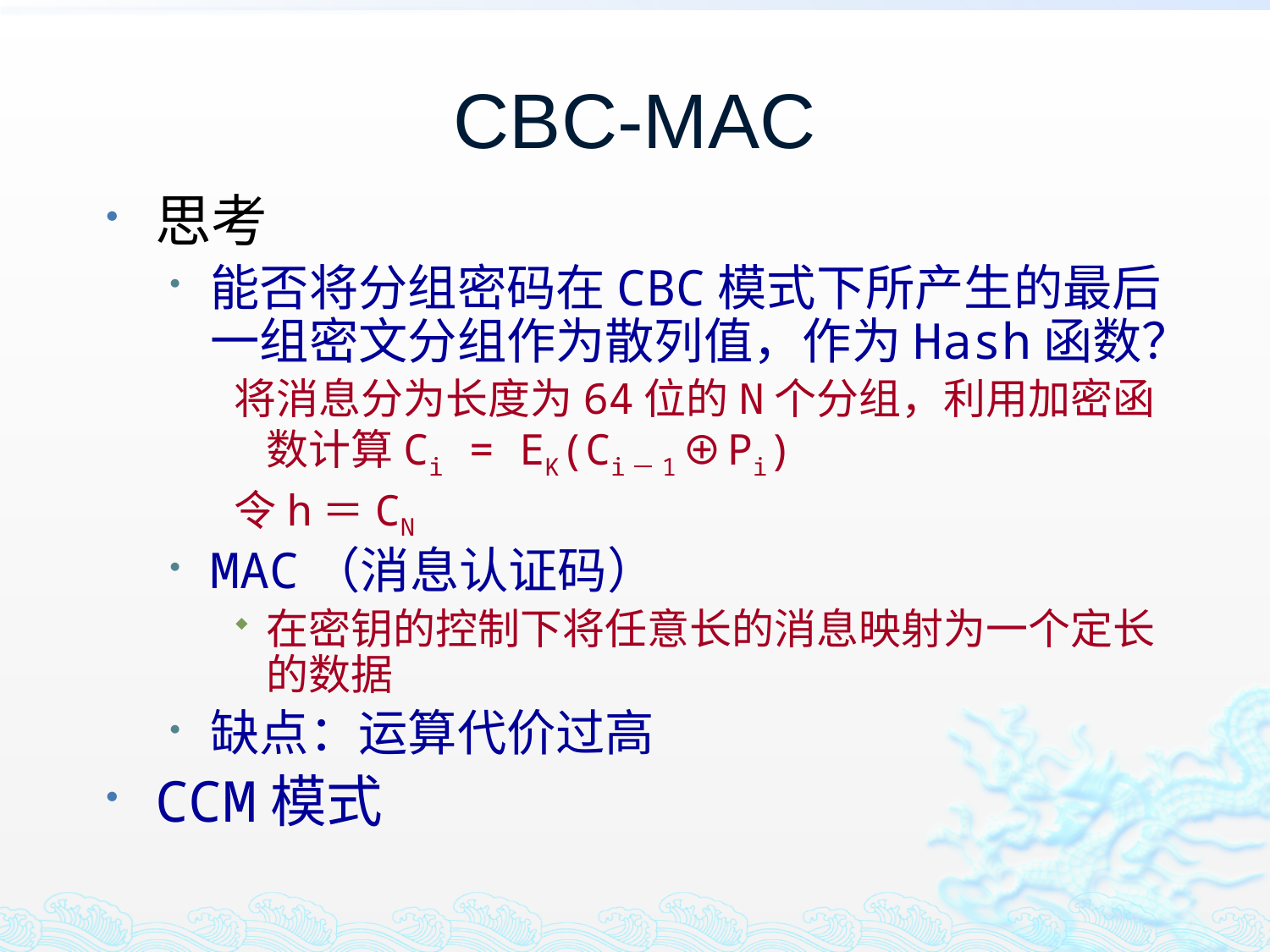

# CBC-MAC
思考
能否将分组密码在CBC模式下所产生的最后一组密文分组作为散列值，作为Hash函数？
将消息分为长度为64位的N个分组，利用加密函数计算Ci = EK(Ci－1⊕Pi)
令h＝CN
MAC（消息认证码）
在密钥的控制下将任意长的消息映射为一个定长的数据
缺点：运算代价过高
CCM模式